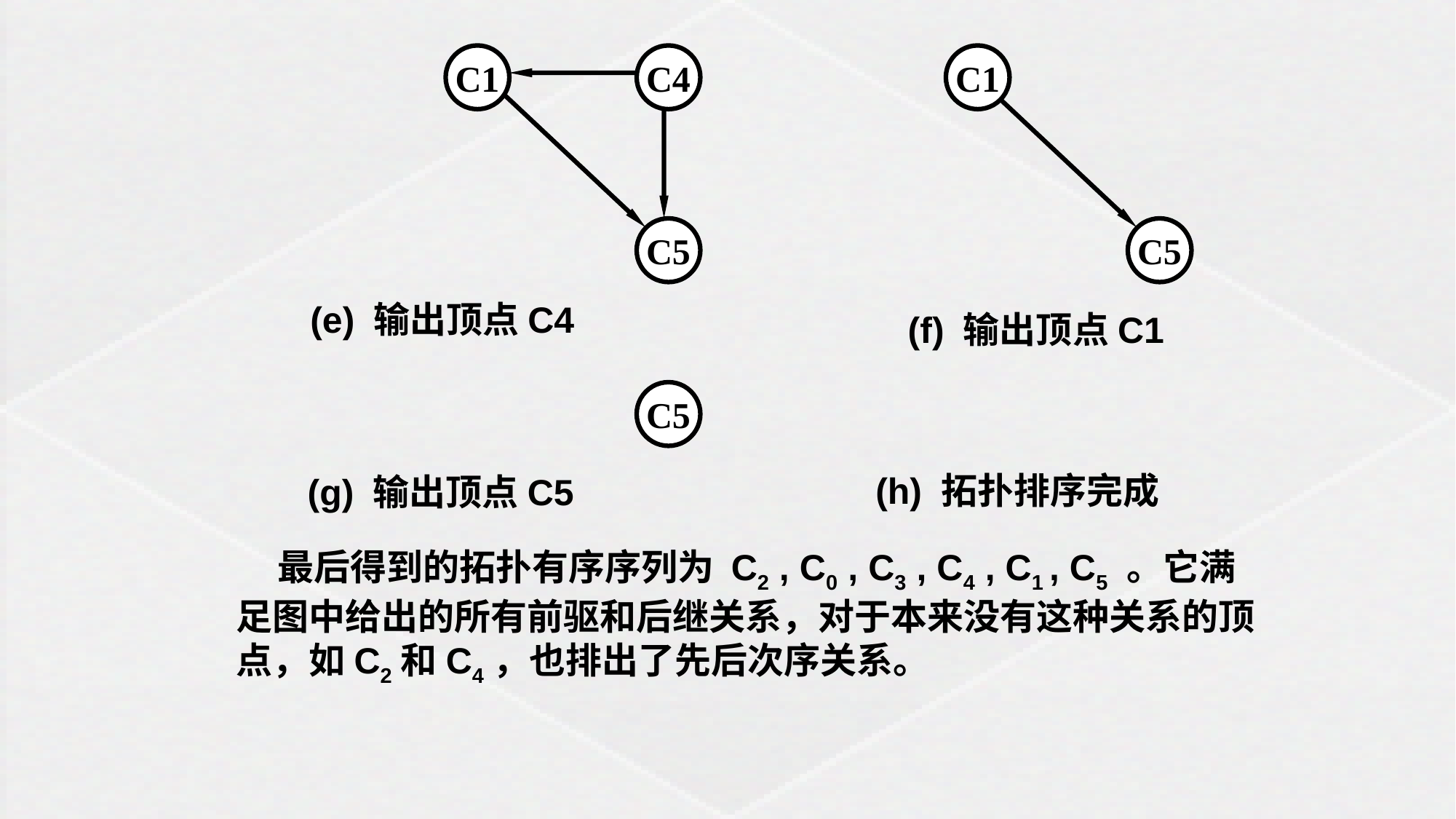

C1
C4
C1

C5
C5
(e) 输出顶点C4
(f) 输出顶点C1
C5
(h) 拓扑排序完成
(g) 输出顶点C5
    最后得到的拓扑有序序列为 C2 , C0 , C3 , C4 , C1 , C5 。它满足图中给出的所有前驱和后继关系，对于本来没有这种关系的顶点，如C2和C4，也排出了先后次序关系。